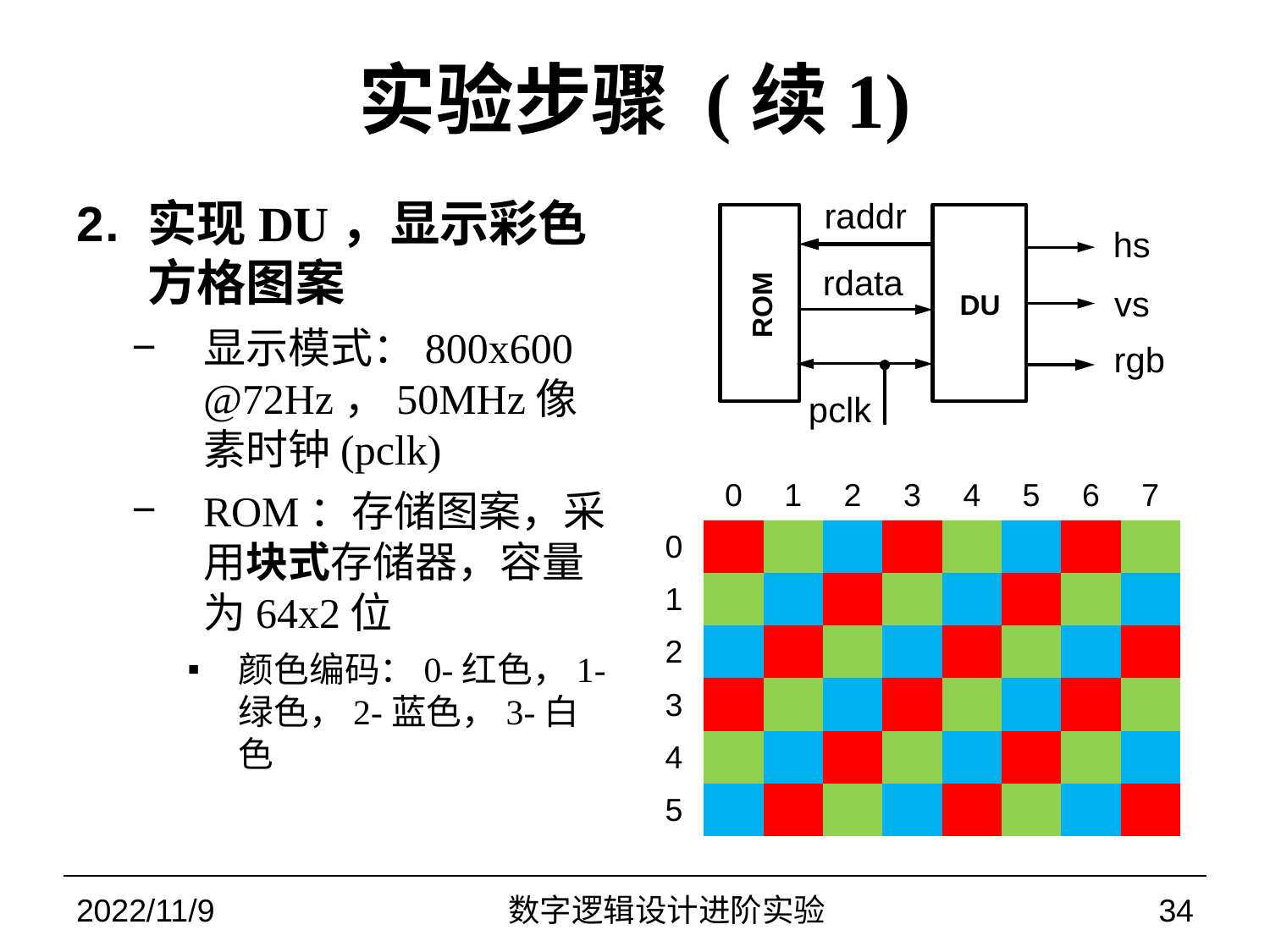

# 实验步骤 (续1)
实现DU，显示彩色方格图案
显示模式：800x600 @72Hz，50MHz像素时钟(pclk)
ROM：存储图案，采用块式存储器，容量为64x2位
颜色编码：0-红色，1-绿色，2-蓝色，3-白色

raddr

hs
rdata
DU
vs
ROM
rgb
pclk
|  | 0 | 1 | 2 | 3 | 4 | 5 | 6 | 7 |
| --- | --- | --- | --- | --- | --- | --- | --- | --- |
| 0 |  |  |  |  |  |  |  |  |
| 1 |  |  |  |  |  |  |  |  |
| 2 |  |  |  |  |  |  |  |  |
| 3 |  |  |  |  |  |  |  |  |
| 4 |  |  |  |  |  |  |  |  |
| 5 |  |  |  |  |  |  |  |  |
2022/11/9
数字逻辑设计进阶实验
34